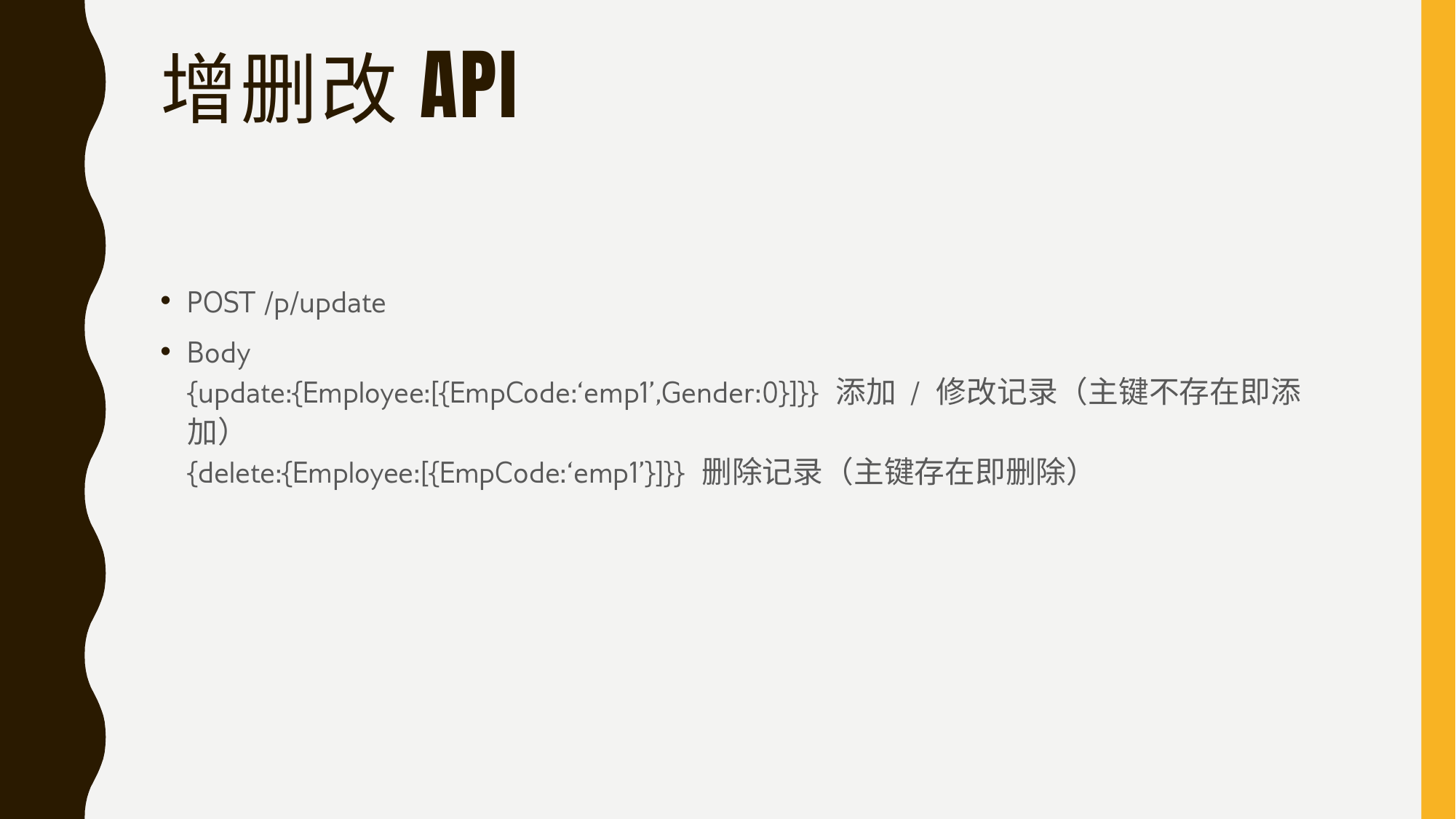

# 增删改API
POST /p/update
Body
{update:{Employee:[{EmpCode:‘emp1’,Gender:0}]}} 添加 / 修改记录（主键不存在即添加）
{delete:{Employee:[{EmpCode:‘emp1’}]}} 删除记录（主键存在即删除）